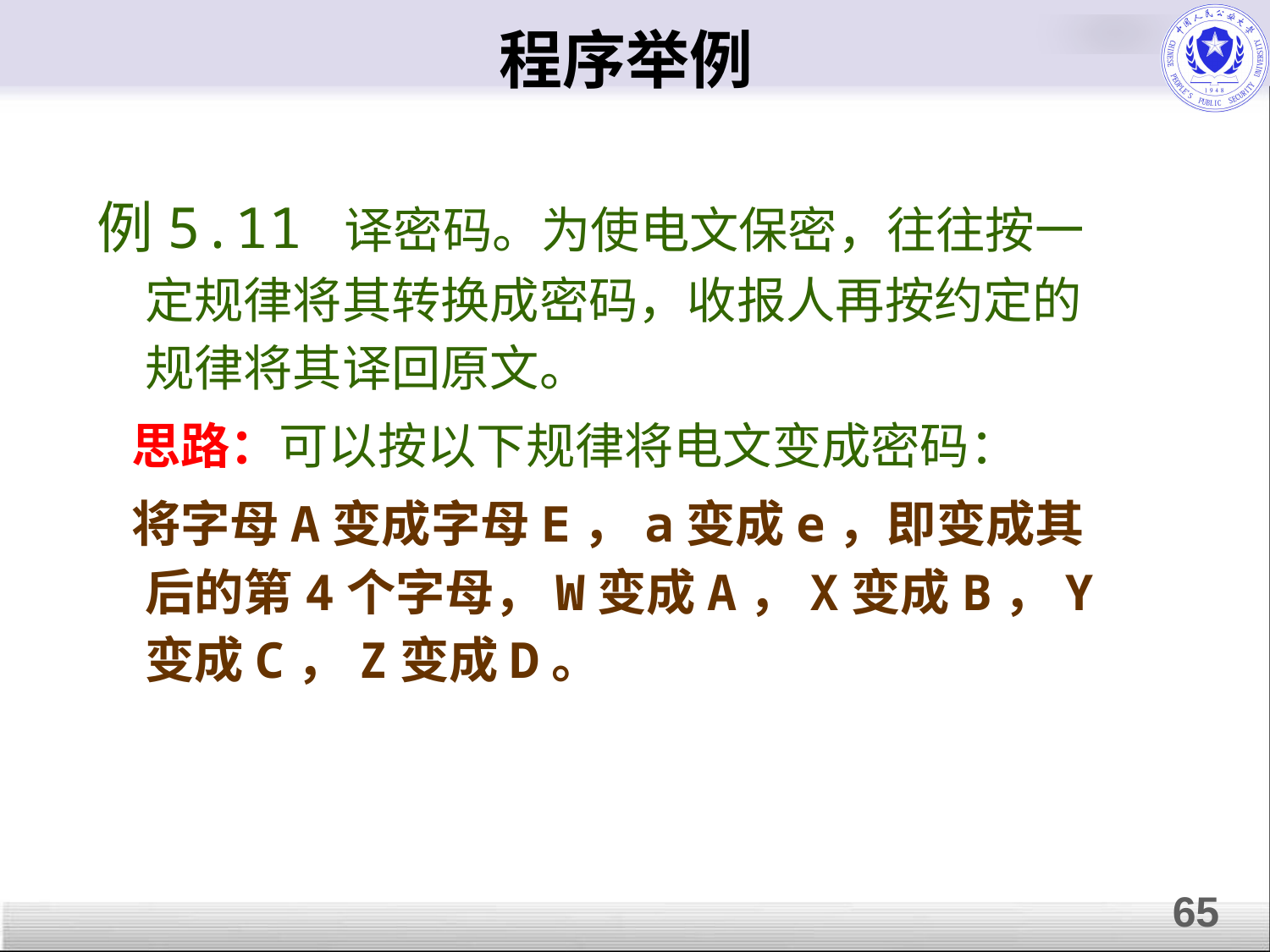

程序举例

例5.11 译密码。为使电文保密，往往按一定规律将其转换成密码，收报人再按约定的规律将其译回原文。
  思路：可以按以下规律将电文变成密码：
  将字母A变成字母E，a变成e，即变成其后的第4个字母，W变成A，X变成B，Y变成C，Z变成D。